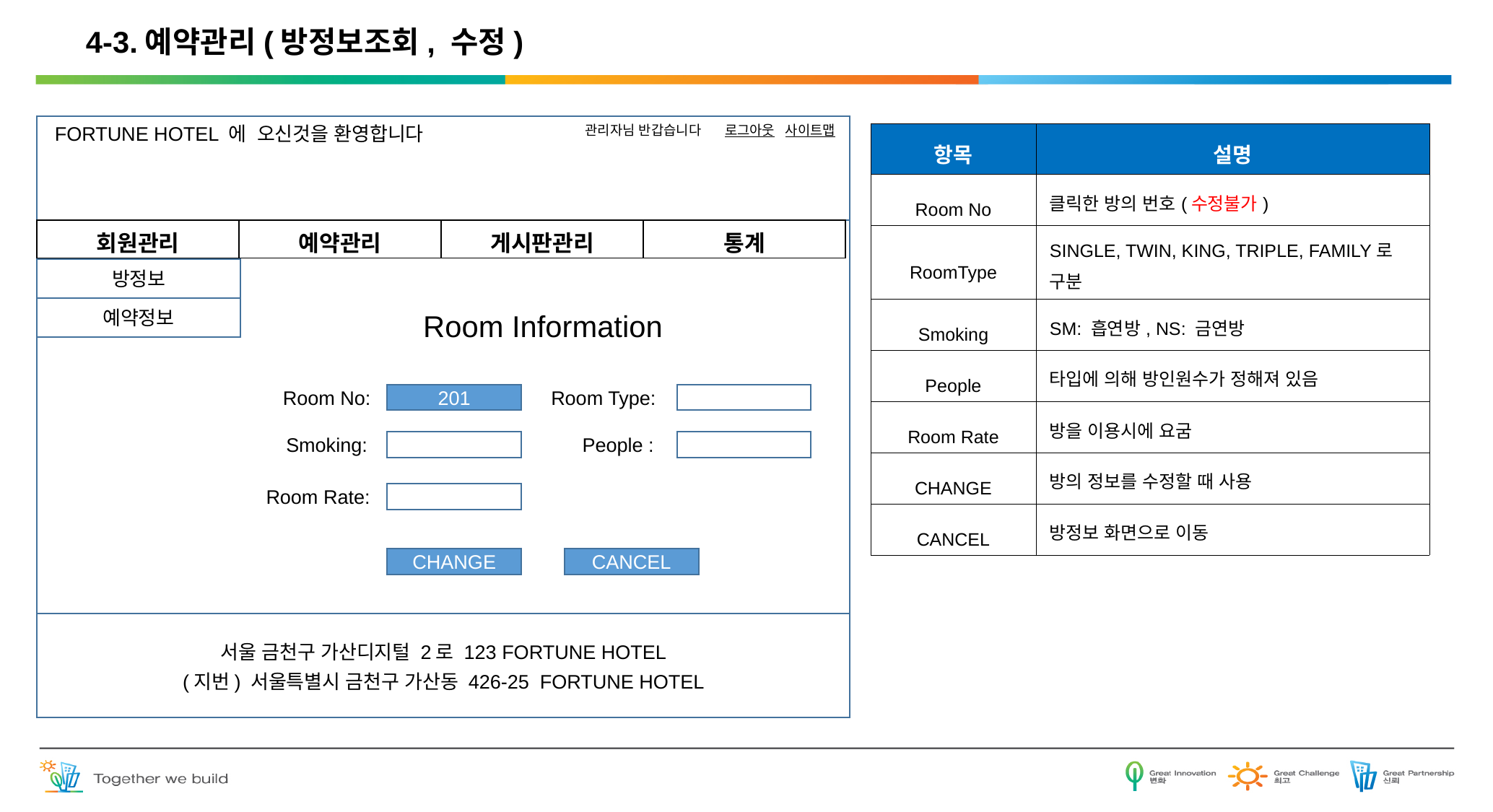

# 4-3.예약관리(방정보조회, 수정)
FORTUNE HOTEL 에  오신것을 환영합니다

관리자님 반갑습니다
로그아웃
사이트맵

| 항목 | 설명 |
| --- | --- |
| Room No | 클릭한 방의 번호(수정불가) |
| RoomType | SINGLE, TWIN, KING, TRIPLE, FAMILY로 구분 |
| Smoking | SM: 흡연방, NS: 금연방 |
| People | 타입에 의해 방인원수가 정해져 있음 |
| Room Rate | 방을 이용시에 요굼 |
| CHANGE | 방의 정보를 수정할 때 사용 |
| CANCEL | 방정보 화면으로 이동 |
| 회원관리 | 예약관리 | 게시판관리 | 통계 |
| --- | --- | --- | --- |
방정보
예약정보
Room Information
Room No:
Room Type:
201

Smoking:
People :

Room Rate:

CHANGE
CANCEL

서울 금천구 가산디지털 2로 123 FORTUNE HOTEL
(지번) 서울특별시 금천구 가산동 426-25  FORTUNE HOTEL